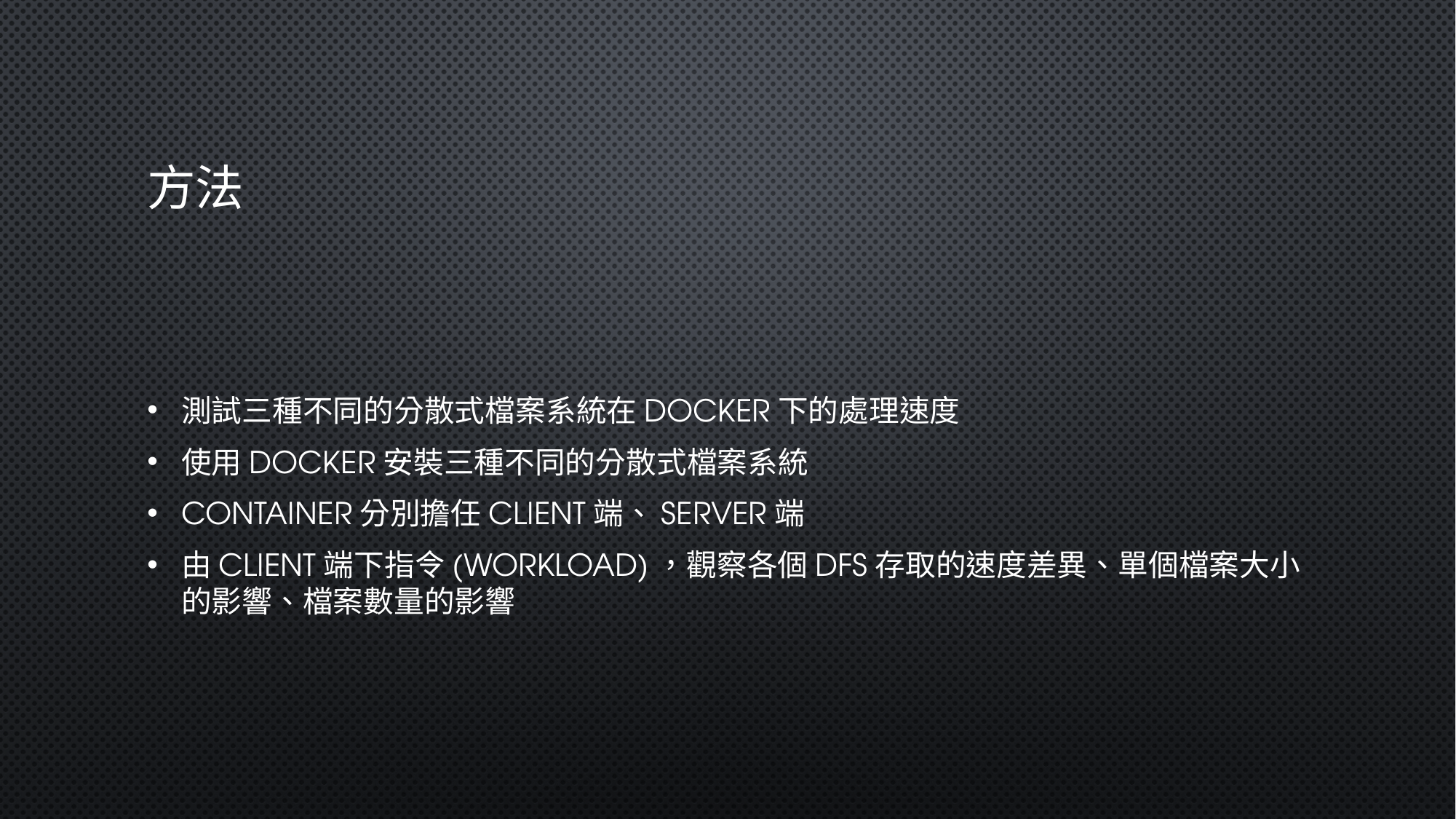

# 方法
測試三種不同的分散式檔案系統在Docker下的處理速度
使用Docker安裝三種不同的分散式檔案系統
Container分別擔任Client端、Server端
由Client端下指令(Workload)，觀察各個DFS存取的速度差異、單個檔案大小的影響、檔案數量的影響